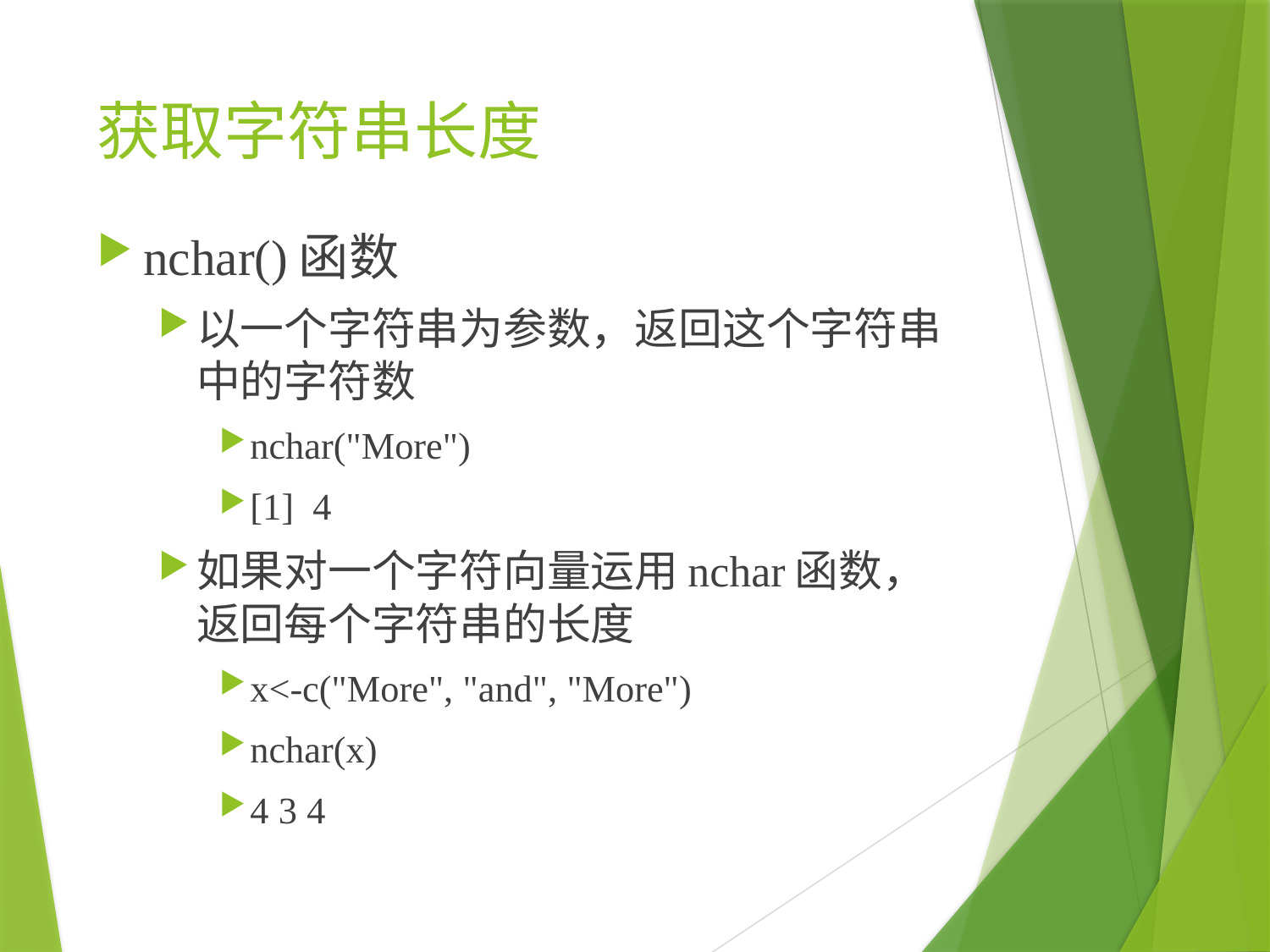

# 获取字符串长度
nchar()函数
以一个字符串为参数，返回这个字符串中的字符数
nchar("More")
[1]  4
如果对一个字符向量运用nchar函数，返回每个字符串的长度
x<-c("More", "and", "More")
nchar(x)
4 3 4